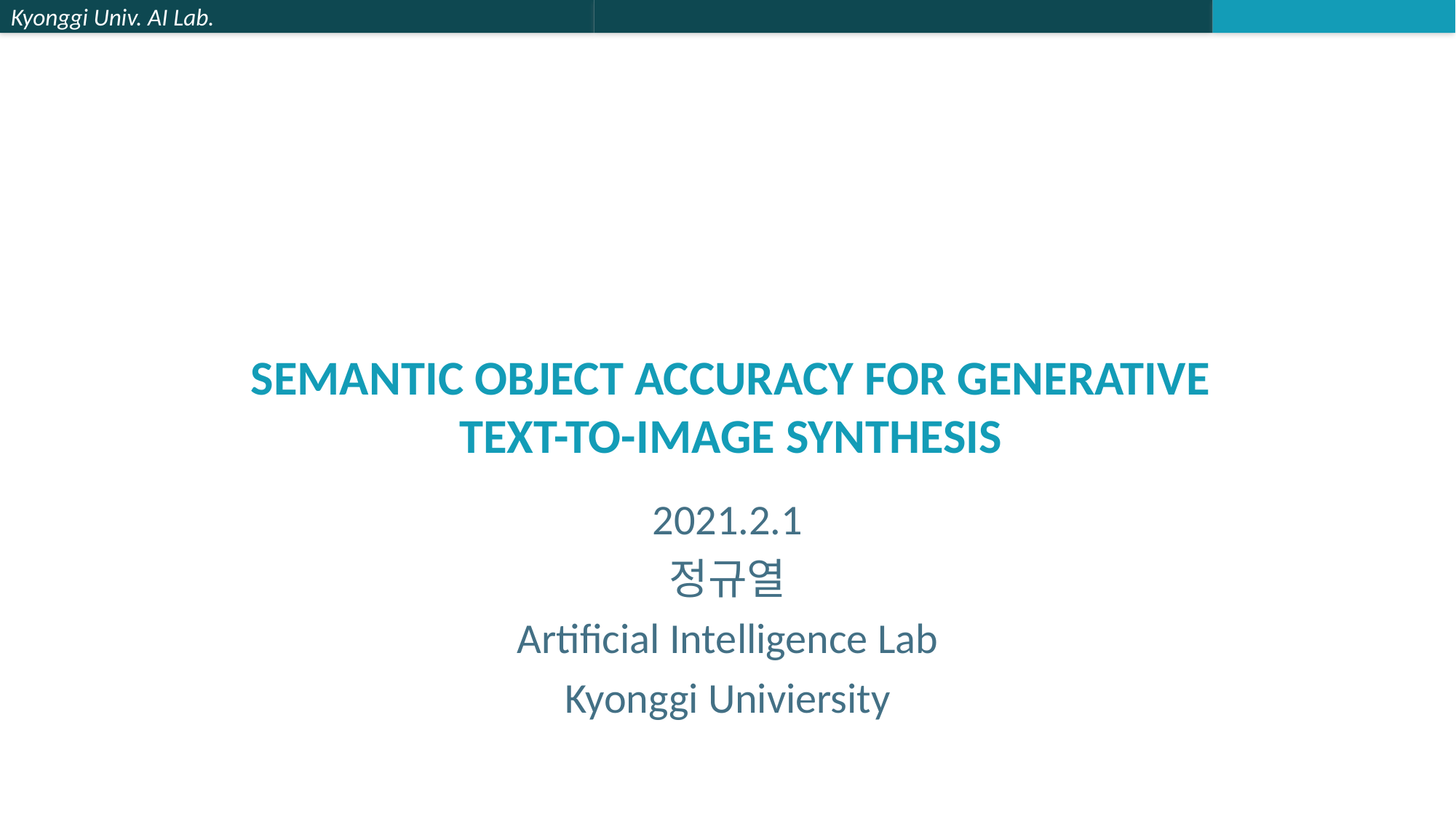

# Semantic Object Accuracy for Generative Text-to-Image Synthesis
2021.2.1
정규열
Artificial Intelligence Lab
Kyonggi Univiersity